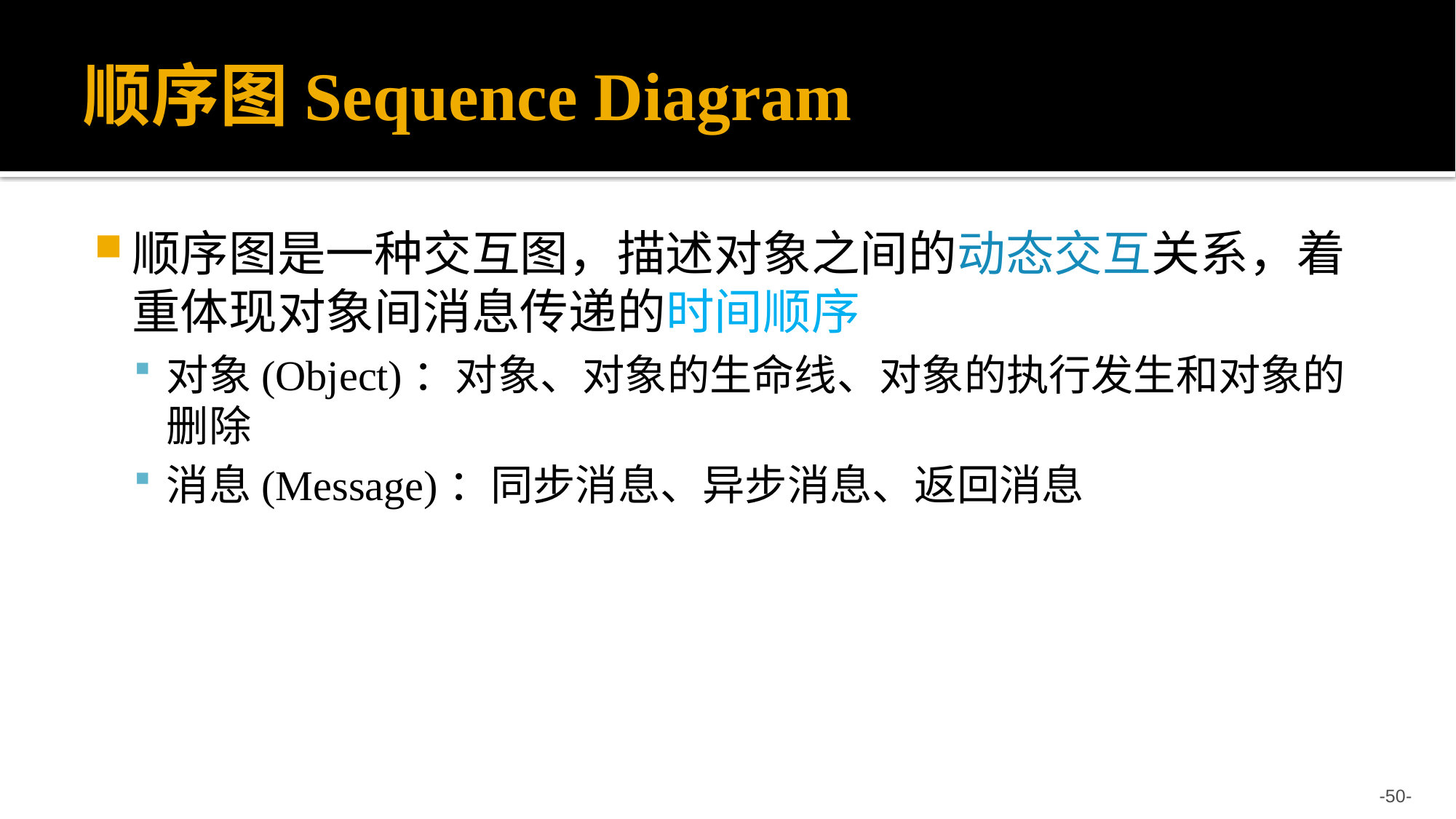

# 顺序图Sequence Diagram
顺序图是一种交互图，描述对象之间的动态交互关系，着重体现对象间消息传递的时间顺序
对象(Object)：对象、对象的生命线、对象的执行发生和对象的删除
消息(Message)：同步消息、异步消息、返回消息
-50-